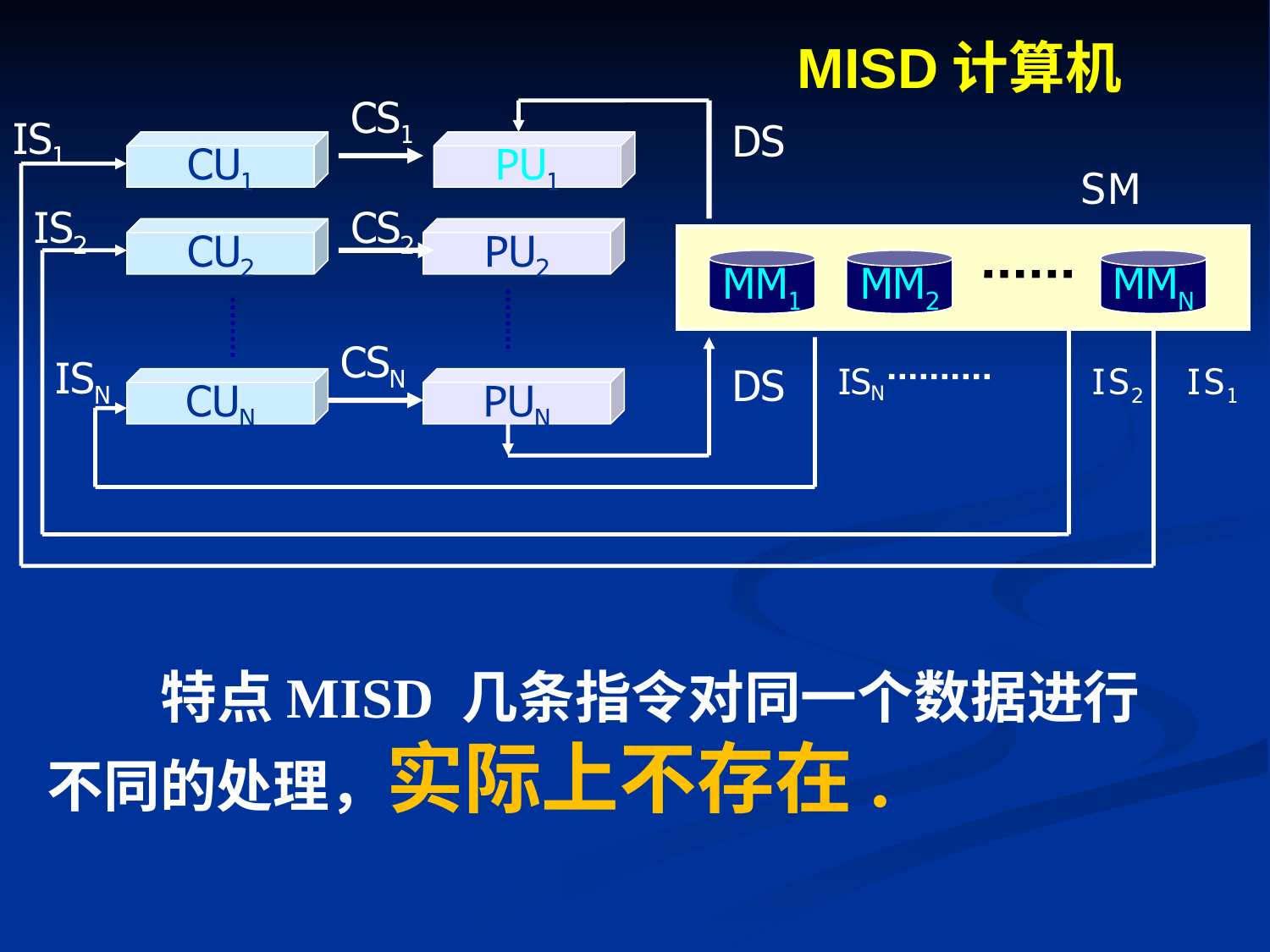

MISD计算机
CS1

DS
CU1
PU1

SM

IS2
CS2
CU2
PU2

MM1
MM2
MMN

CSN

ISN
DS
ISN
IS2
IS1
CUN
PUN

IS1
　　特点MISD 几条指令对同一个数据进行不同的处理，实际上不存在.
30